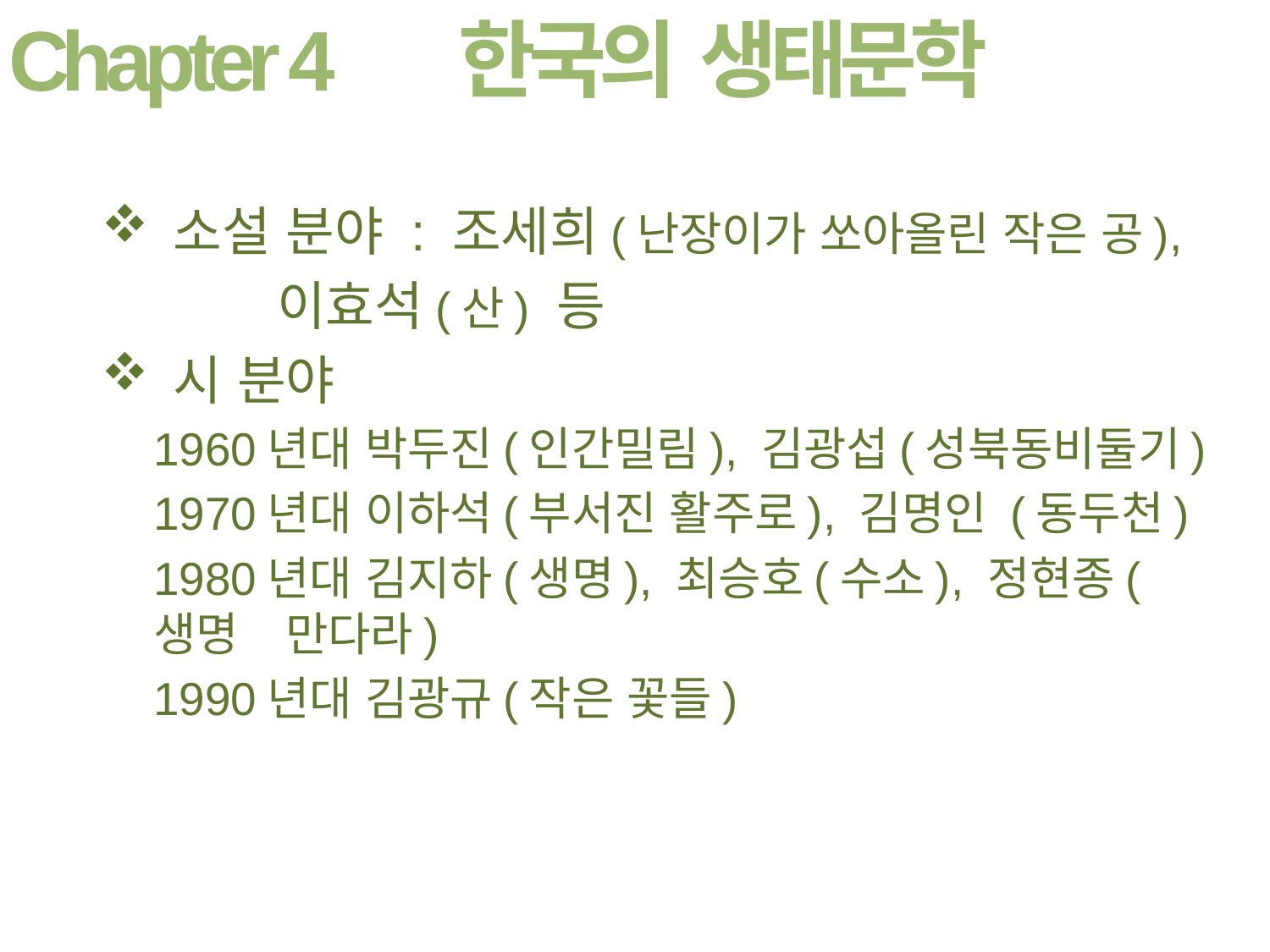

Chapter 4
한국의  생태문학
 소설 분야 : 조세희(난장이가 쏘아올린 작은 공),
 		   이효석(산) 등
 시 분야
1960년대 박두진(인간밀림), 김광섭(성북동비둘기)
1970년대 이하석(부서진 활주로), 김명인 (동두천)
1980년대 김지하(생명), 최승호(수소), 정현종(생명 		 만다라)
1990년대 김광규(작은 꽃들)